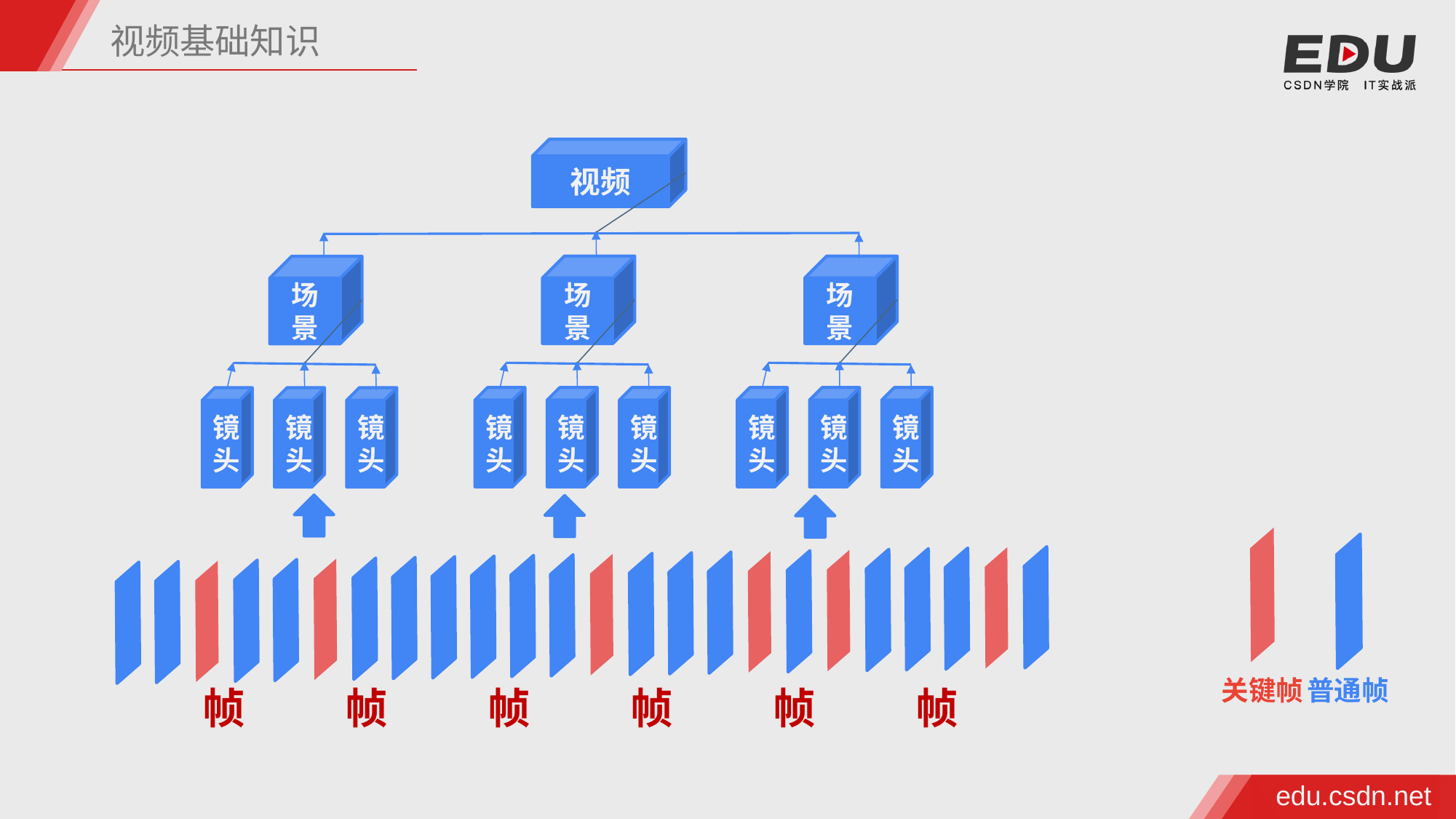

视频基础知识
视频
场景
镜头
镜头
镜头
场景
镜头
镜头
镜头
场景
镜头
镜头
镜头

关键帧
普通帧
帧
帧
帧
帧
帧
帧